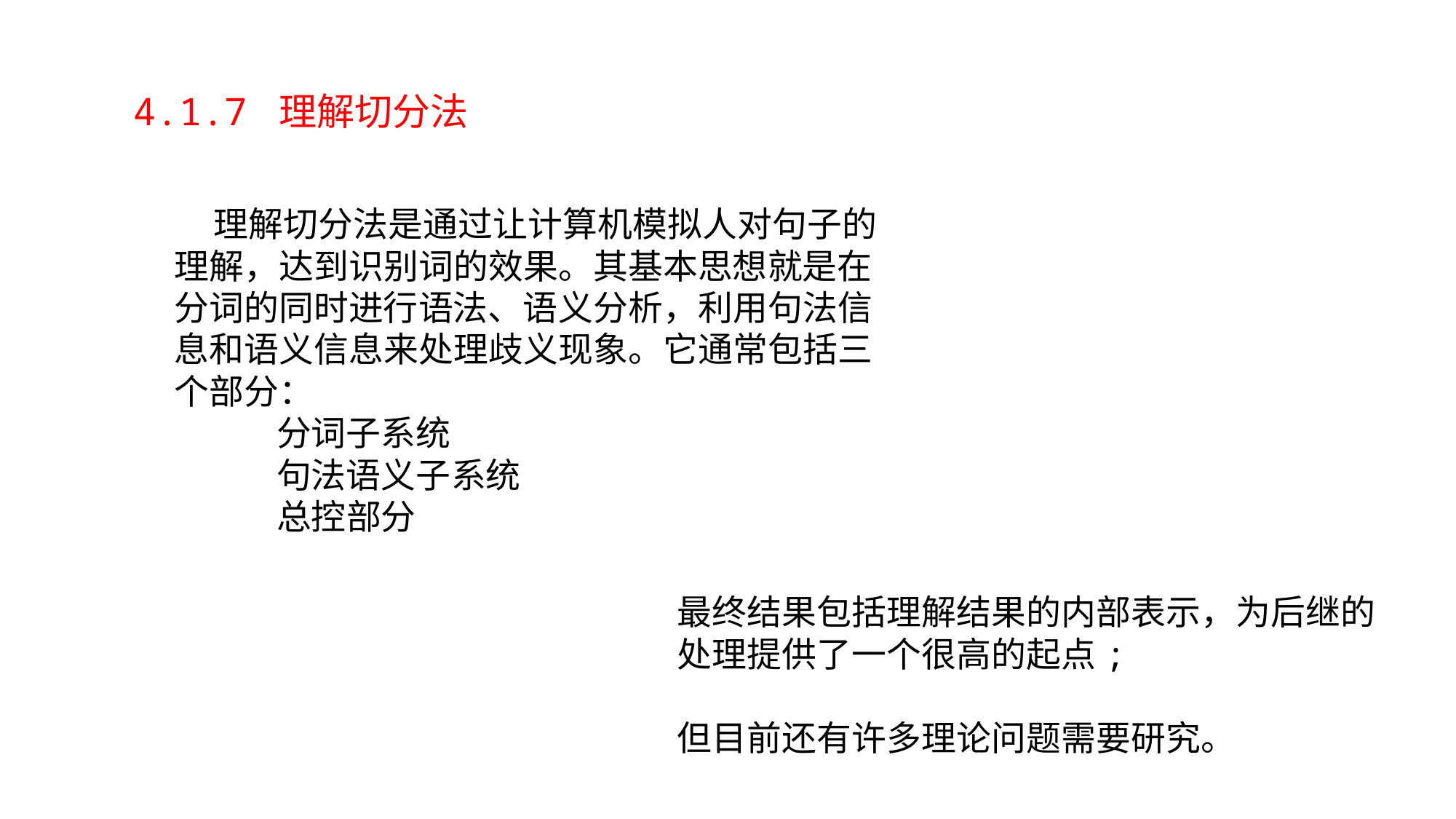

4.1.7 理解切分法

    理解切分法是通过让计算机模拟人对句子的理解，达到识别词的效果。其基本思想就是在分词的同时进行语法、语义分析，利用句法信息和语义信息来处理歧义现象。它通常包括三个部分：
            分词子系统
            句法语义子系统
            总控部分
最终结果包括理解结果的内部表示，为后继的处理提供了一个很高的起点;

但目前还有许多理论问题需要研究。